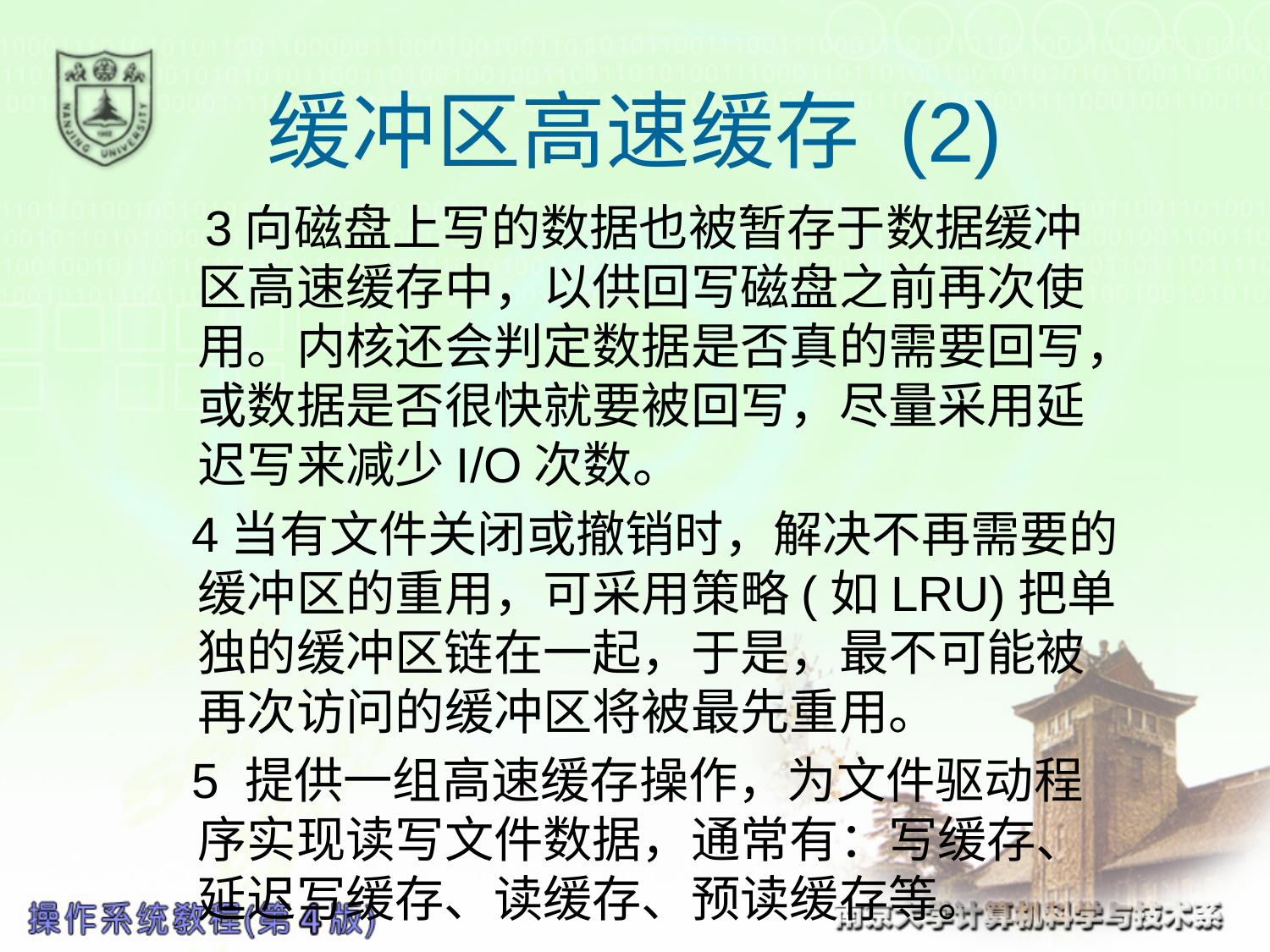

# 缓冲区高速缓存 (2)
    3向磁盘上写的数据也被暂存于数据缓冲区高速缓存中，以供回写磁盘之前再次使用。内核还会判定数据是否真的需要回写，或数据是否很快就要被回写，尽量采用延迟写来减少I/O次数。
   4当有文件关闭或撤销时，解决不再需要的缓冲区的重用，可采用策略(如LRU)把单独的缓冲区链在一起，于是，最不可能被再次访问的缓冲区将被最先重用。
   5 提供一组高速缓存操作，为文件驱动程序实现读写文件数据，通常有：写缓存、延迟写缓存、读缓存、预读缓存等。